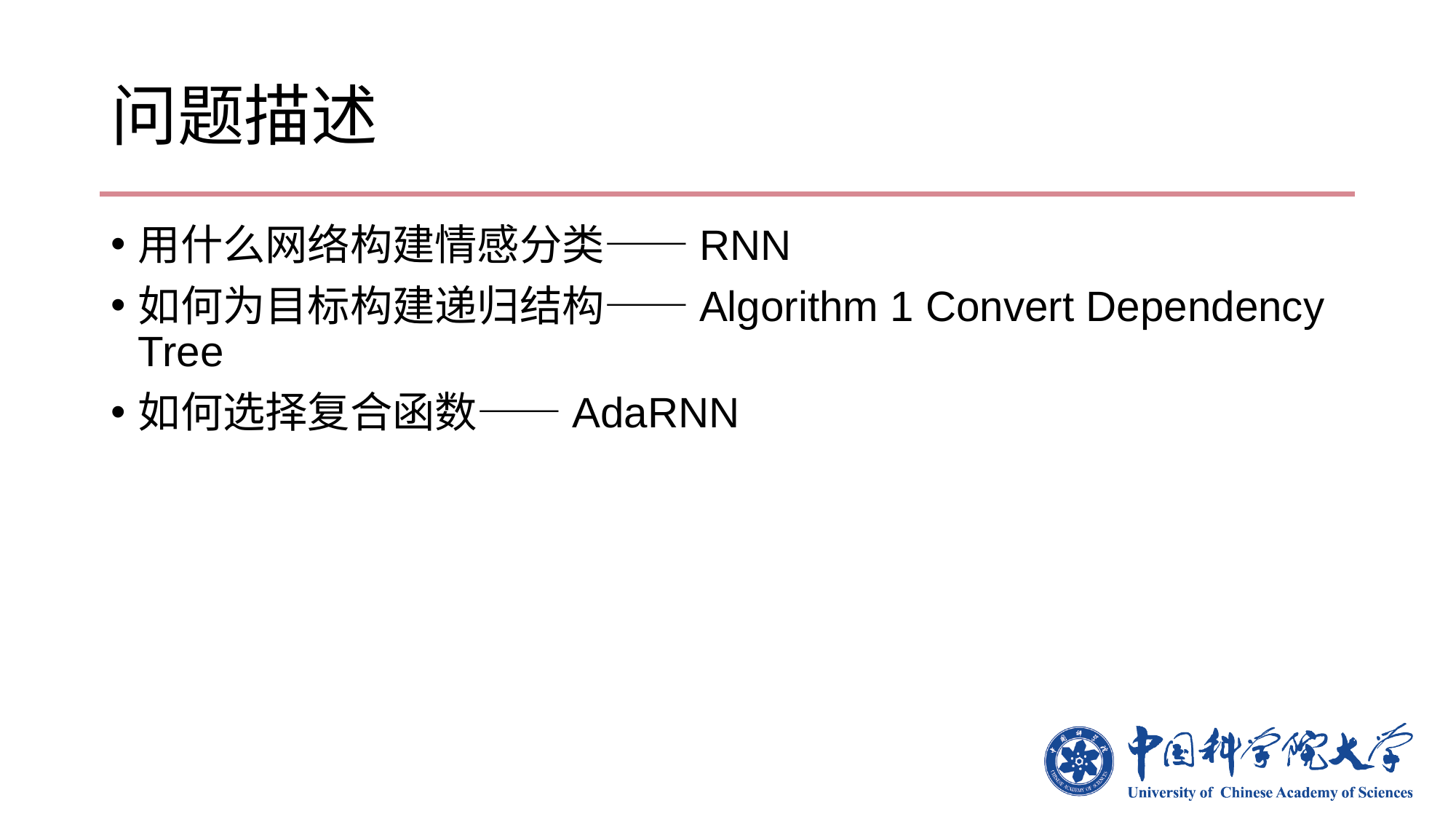

# 问题描述
用什么网络构建情感分类——RNN
如何为目标构建递归结构——Algorithm 1 Convert Dependency Tree
如何选择复合函数——AdaRNN